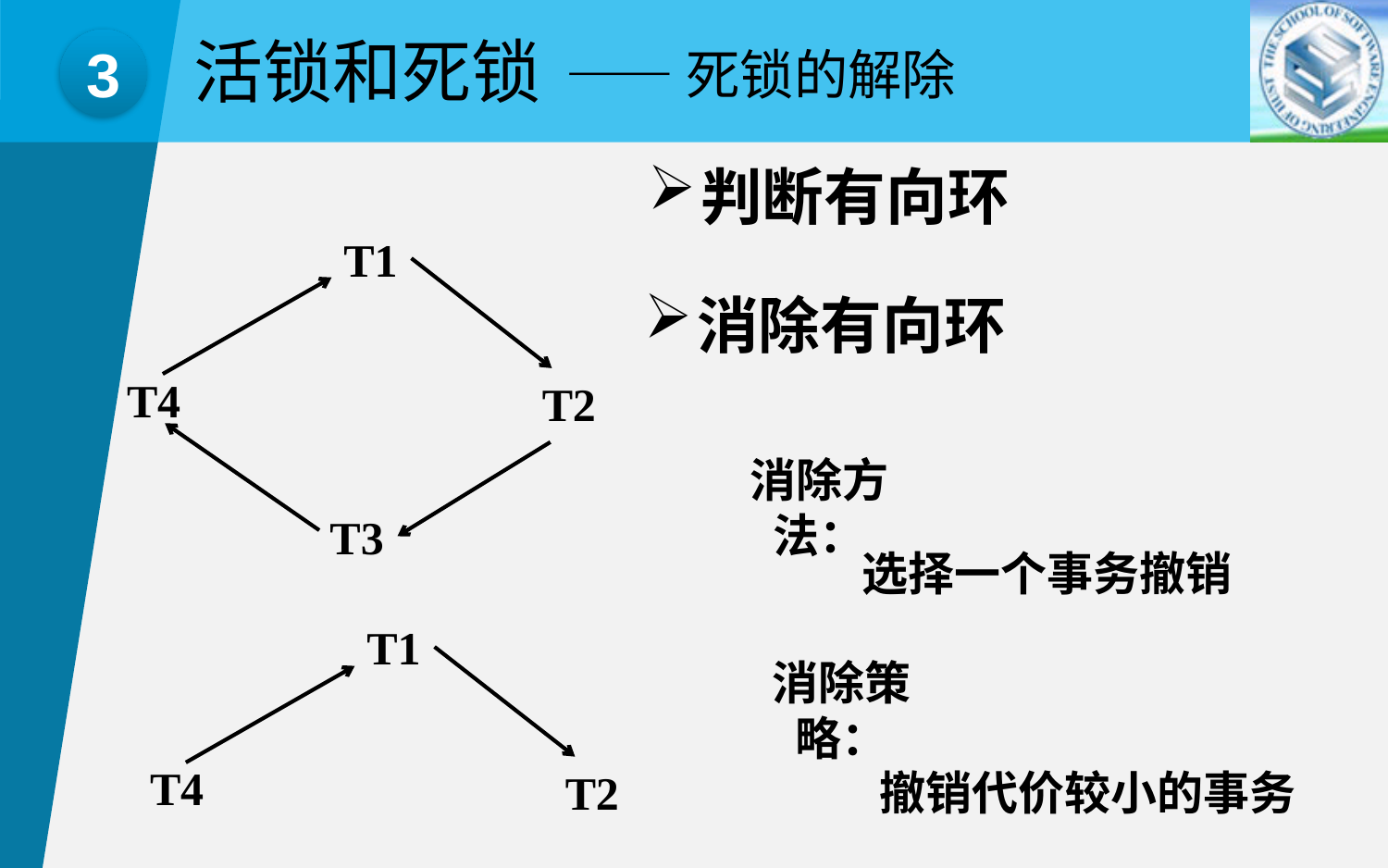

活锁和死锁
——死锁的解除
3
判断有向环
T1
消除有向环
T4
T2
消除方法：
选择一个事务撤销
T3
T1
T4
T2
消除策略：
撤销代价较小的事务